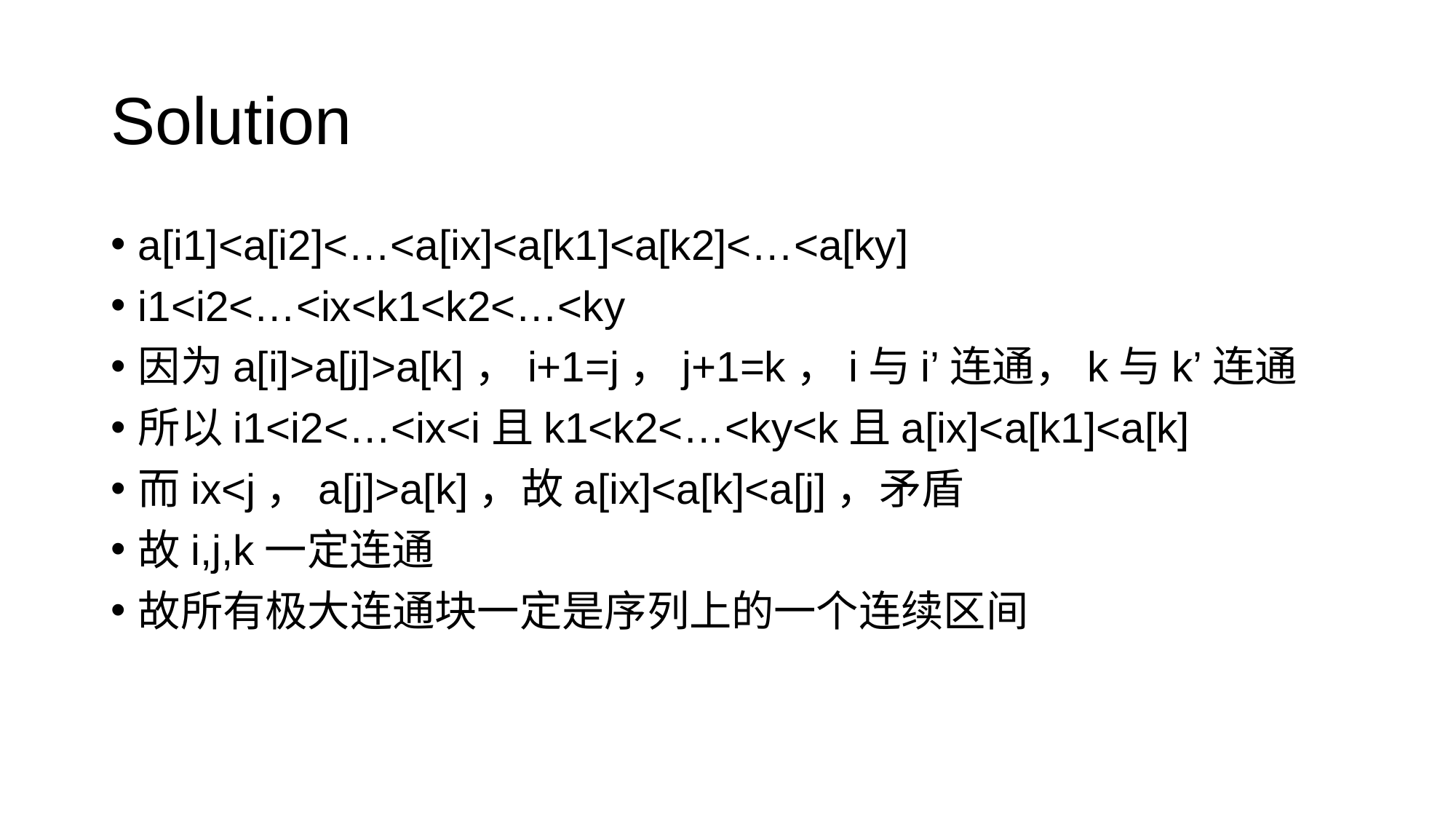

# Solution
a[i1]<a[i2]<…<a[ix]<a[k1]<a[k2]<…<a[ky]
i1<i2<…<ix<k1<k2<…<ky
因为a[i]>a[j]>a[k]，i+1=j，j+1=k，i与i’连通，k与k’连通
所以i1<i2<…<ix<i且k1<k2<…<ky<k且a[ix]<a[k1]<a[k]
而ix<j，a[j]>a[k]，故a[ix]<a[k]<a[j]，矛盾
故i,j,k一定连通
故所有极大连通块一定是序列上的一个连续区间